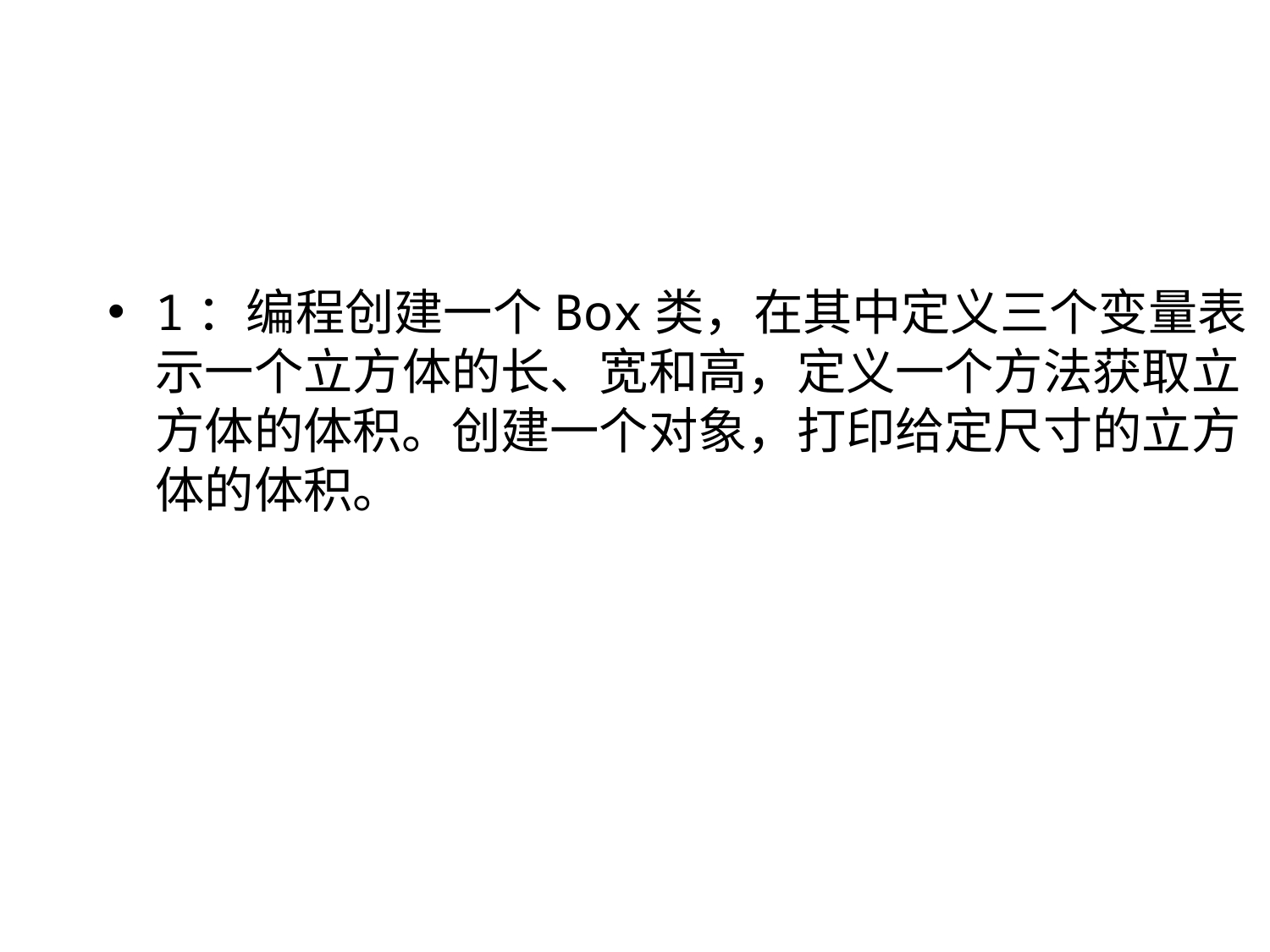

#
1：编程创建一个Box类，在其中定义三个变量表示一个立方体的长、宽和高，定义一个方法获取立方体的体积。创建一个对象，打印给定尺寸的立方体的体积。